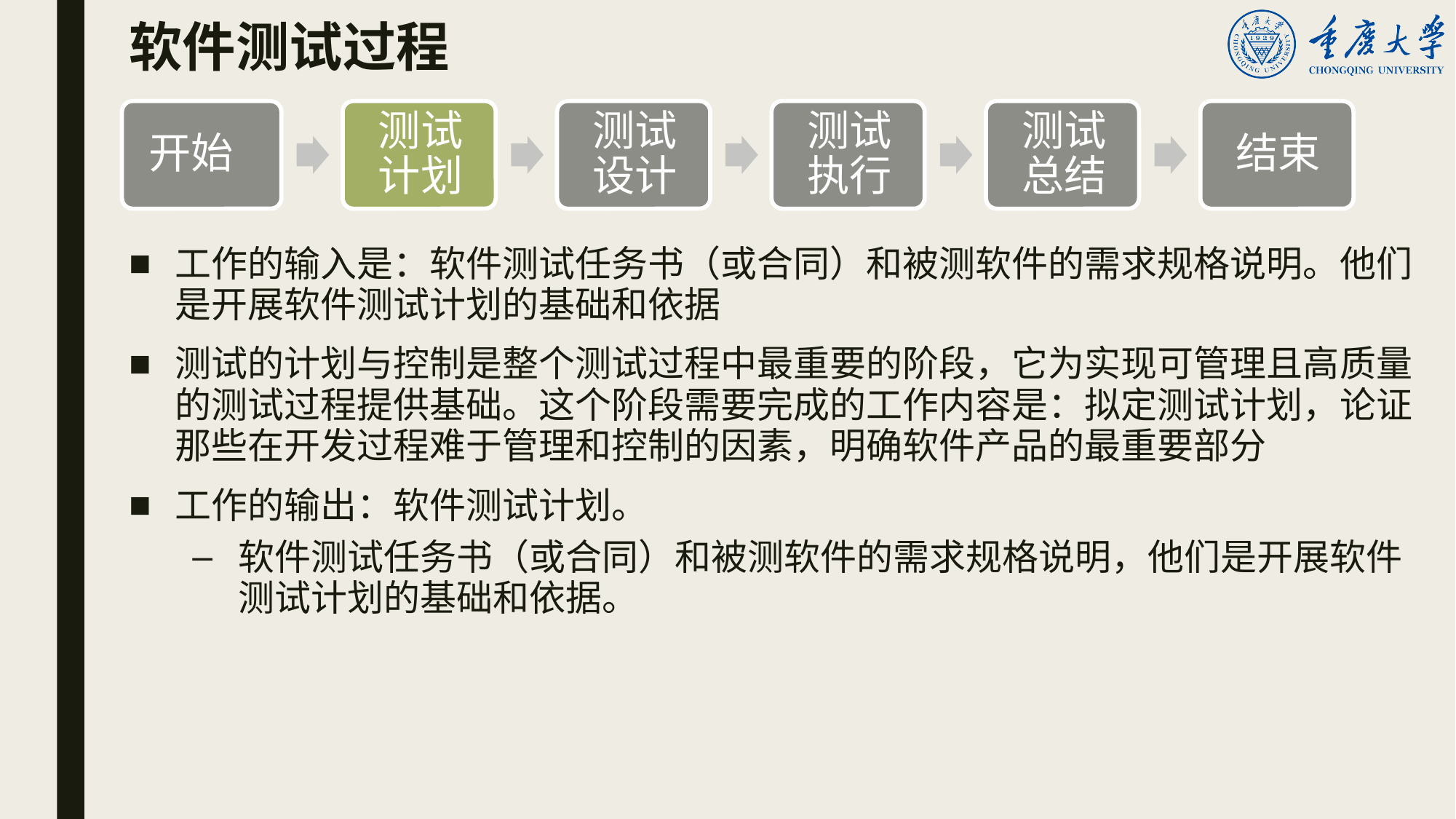

# 软件测试过程
开始

测试计划

测试设计

测试执行

测试总结

结束
工作的输入是：软件测试任务书（或合同）和被测软件的需求规格说明。他们是开展软件测试计划的基础和依据
测试的计划与控制是整个测试过程中最重要的阶段，它为实现可管理且高质量的测试过程提供基础。这个阶段需要完成的工作内容是：拟定测试计划，论证那些在开发过程难于管理和控制的因素，明确软件产品的最重要部分
工作的输出：软件测试计划。
软件测试任务书（或合同）和被测软件的需求规格说明，他们是开展软件测试计划的基础和依据。